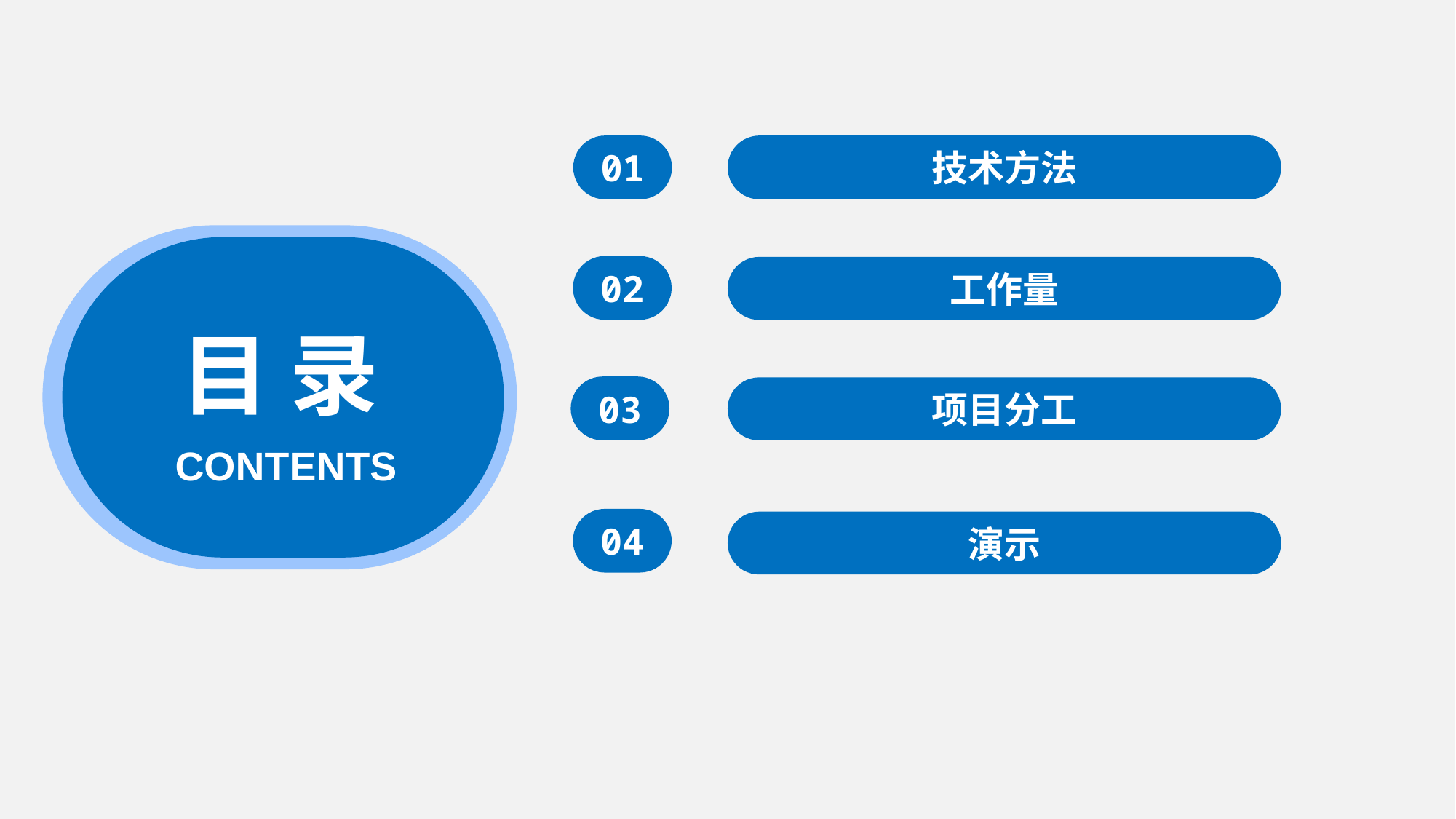

01
技术方法

目 录
CONTENTS
02
工作量
03
项目分工
04
演示